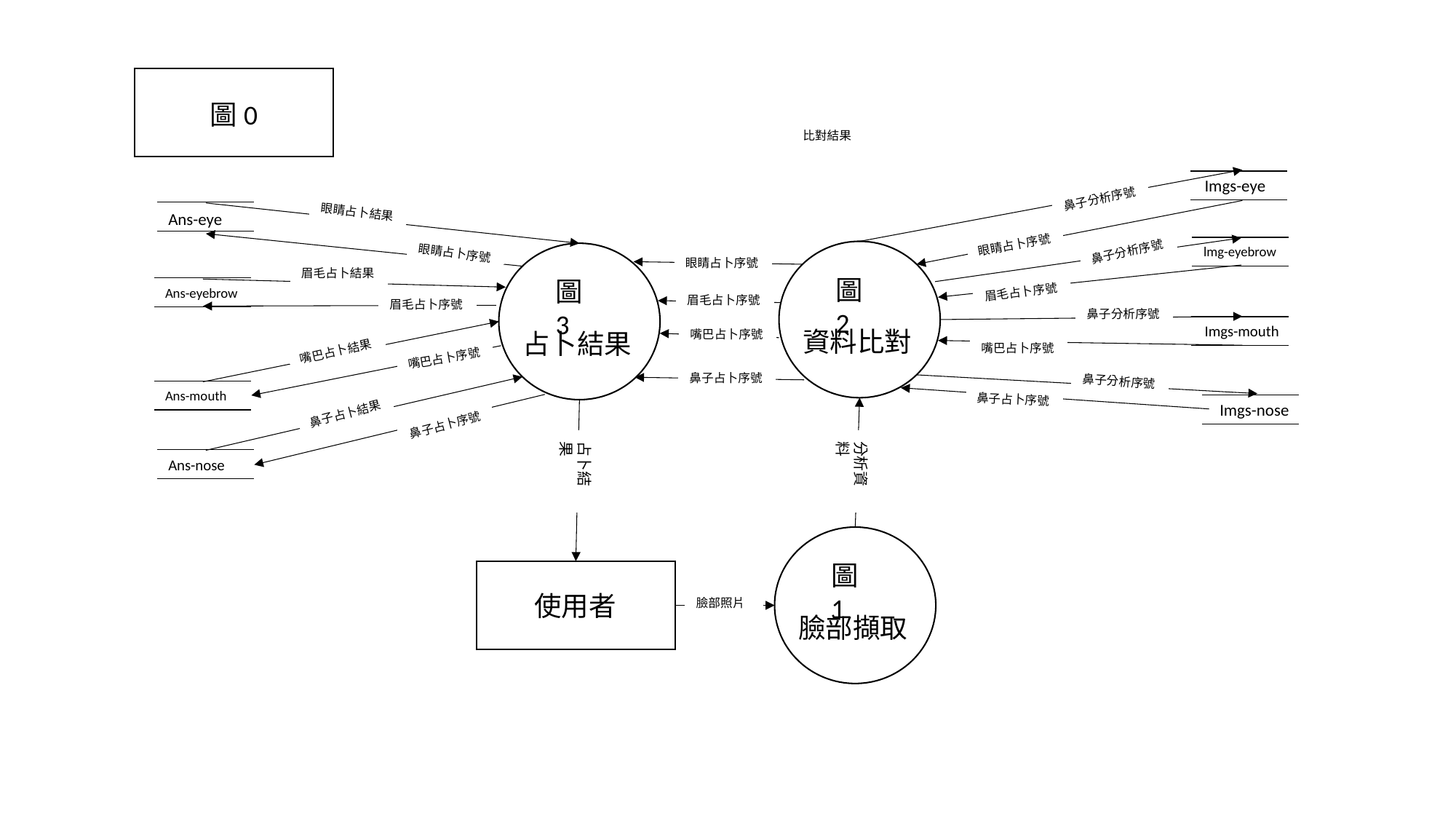

圖0
比對結果
Imgs-eye
鼻子分析序號
眼睛占卜結果
Ans-eye
眼睛占卜序號
lmg-eyebrow
鼻子分析序號
眼睛占卜序號

圖2
資料比對

圖3
占卜結果
眼睛占卜序號
眉毛占卜結果
Ans-eyebrow
眉毛占卜序號
眉毛占卜序號
眉毛占卜序號
鼻子分析序號
Imgs-mouth
嘴巴占卜序號
嘴巴占卜序號
嘴巴占卜結果
嘴巴占卜序號
鼻子占卜序號
鼻子分析序號
Ans-mouth
鼻子占卜序號
Imgs-nose
鼻子占卜結果
鼻子占卜序號
占卜結果
分析資料
Ans-nose

圖1
臉部擷取

使用者
臉部照片